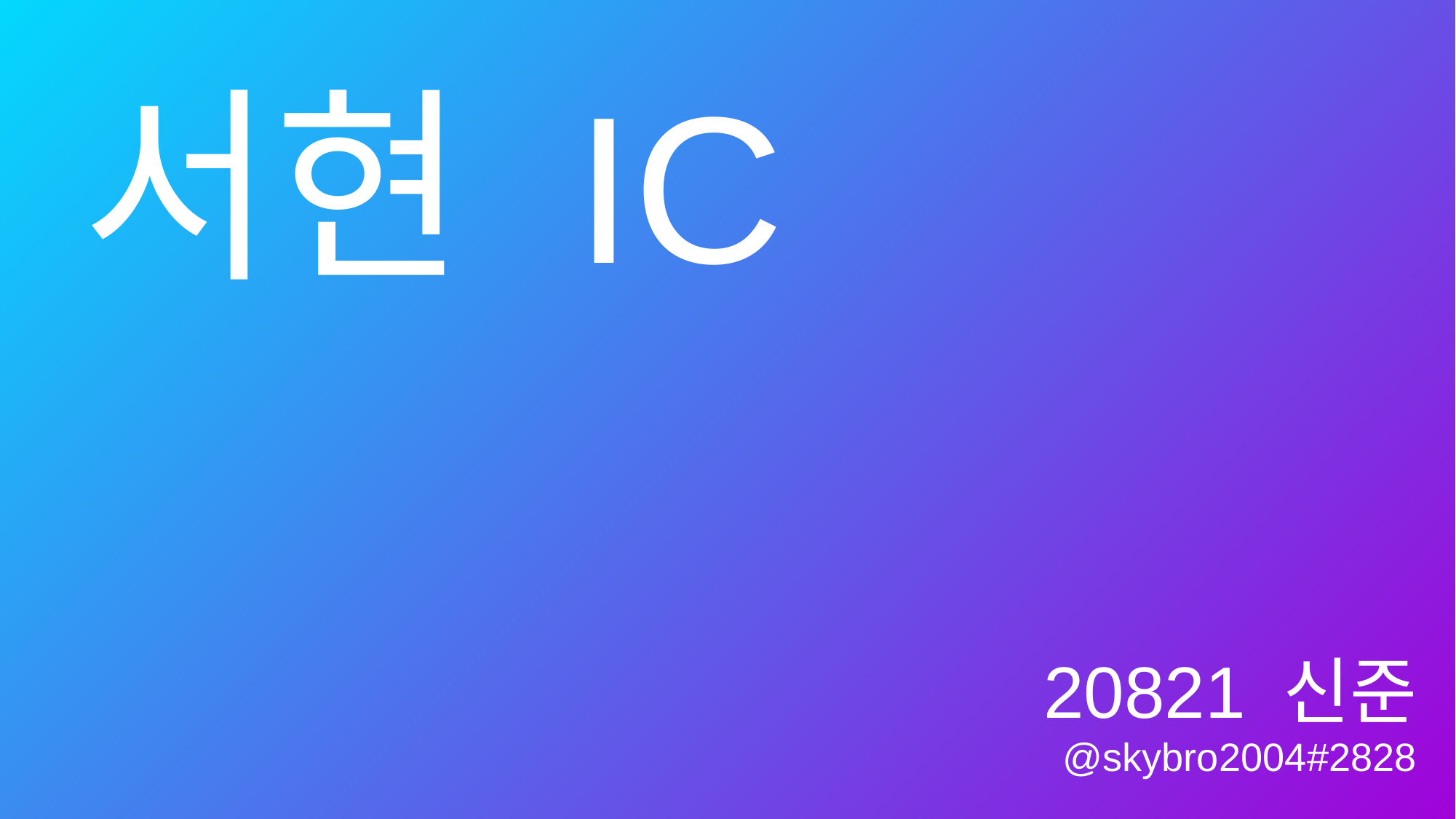

서현 IC
목차
INDEX
20821 신준
@skybro2004#2828